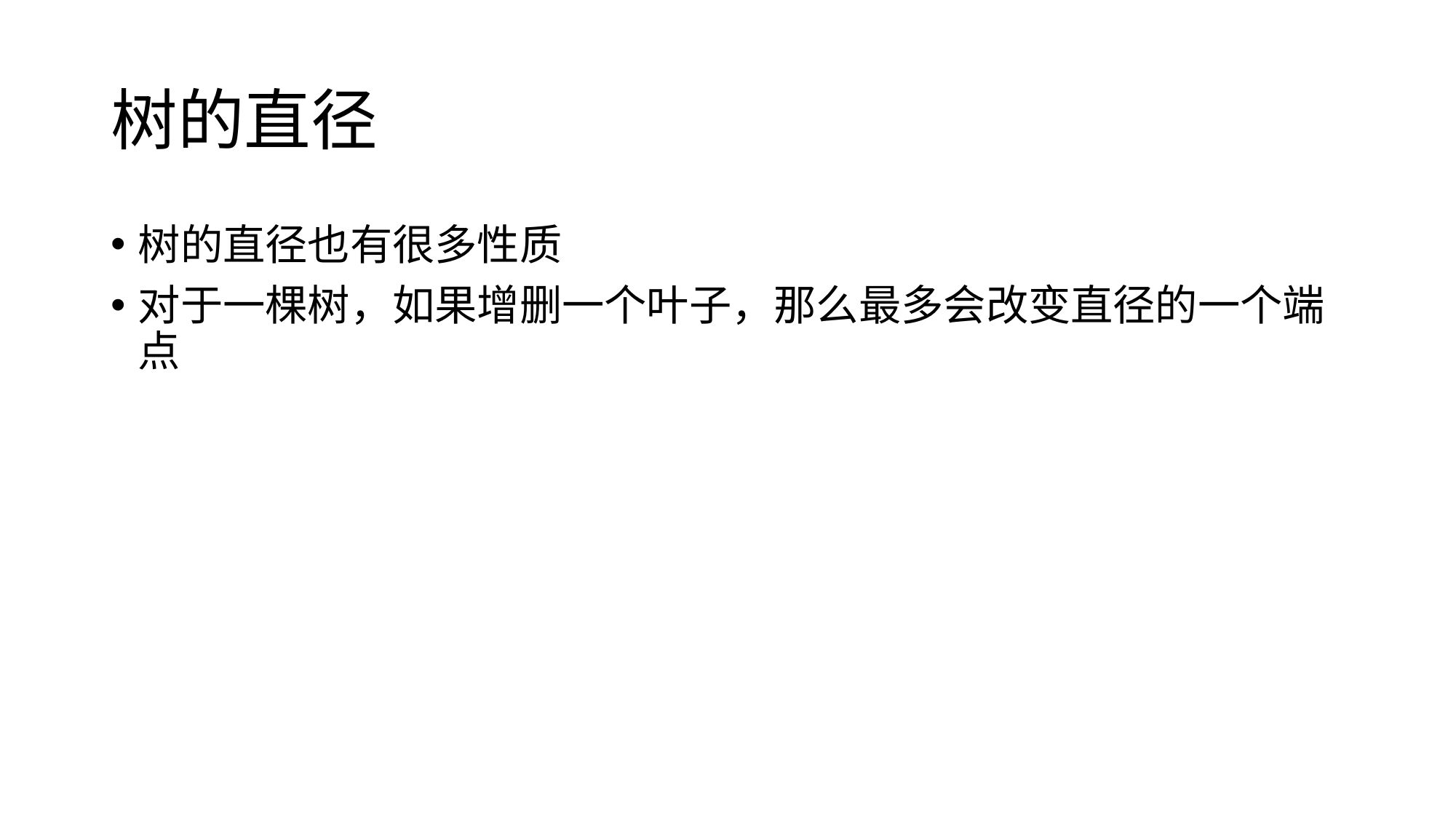

# 树的直径
树的直径也有很多性质
对于一棵树，如果增删一个叶子，那么最多会改变直径的一个端点